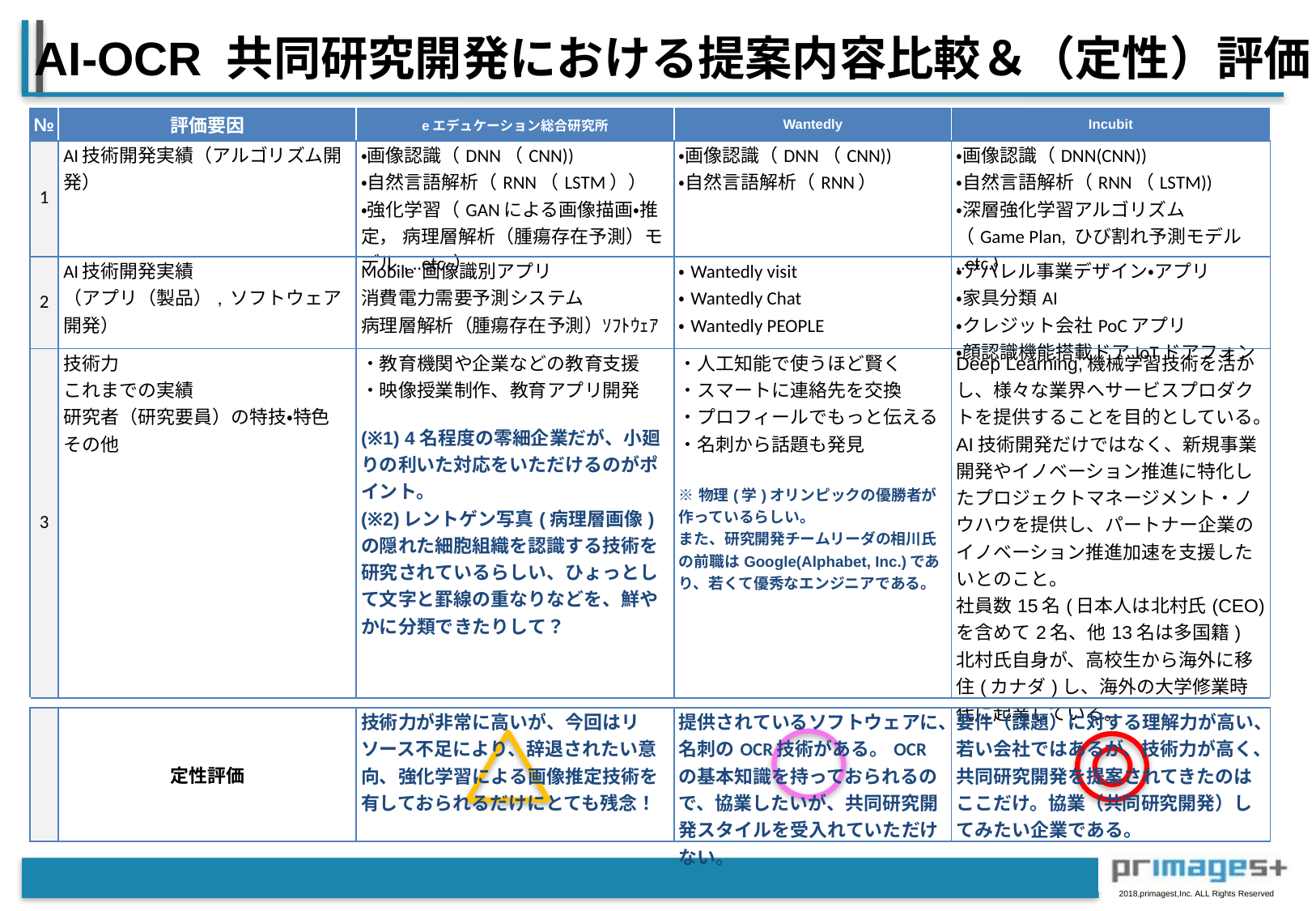

AI-OCR 共同研究開発における提案内容比較＆（定性）評価
| № | 評価要因 | eエデュケーション総合研究所 | Wantedly | Incubit |
| --- | --- | --- | --- | --- |
| 1 | AI技術開発実績（アルゴリズム開発） | ・画像認識（DNN（CNN)) ・自然言語解析（RNN（LSTM）） ・強化学習（GANによる画像描画・推定， 病理層解析（腫瘍存在予測）モデル, ..etc.） | ・画像認識（DNN（CNN)) ・自然言語解析（RNN） | ・画像認識（DNN(CNN)) ・自然言語解析（RNN（LSTM)) ・深層強化学習アルゴリズム （Game Plan, ひび割れ予測モデル ..etc.) |
| 2 | AI技術開発実績 （アプリ（製品）, ソフトウェア開発） | Mobile 画像識別アプリ 消費電力需要予測システム 病理層解析（腫瘍存在予測）ｿﾌﾄｳｪｱ | ・Wantedly visit ・Wantedly Chat ・Wantedly PEOPLE | ・アパレル事業デザイン・アプリ ・家具分類AI ・クレジット会社PoCアプリ ・顔認識機能搭載ドアIoTドアフォン |
| 3 | 技術力 これまでの実績 研究者（研究要員）の特技・特色 その他 | ・教育機関や企業などの教育支援 ・映像授業制作、教育アプリ開発 (※1) 4名程度の零細企業だが、小廻りの利いた対応をいただけるのがポイント。 (※2)レントゲン写真(病理層画像)の隠れた細胞組織を認識する技術を研究されているらしい、ひょっとして文字と罫線の重なりなどを、鮮やかに分類できたりして？ | ・人工知能で使うほど賢く ・スマートに連絡先を交換 ・プロフィールでもっと伝える ・名刺から話題も発見 　 ※物理(学)オリンピックの優勝者が作っているらしい。 また、研究開発チームリーダの相川氏の前職はGoogle(Alphabet, Inc.)であり、若くて優秀なエンジニアである。 | Deep Learning,機械学習技術を活かし、様々な業界へサービスプロダクトを提供することを目的としている。AI技術開発だけではなく、新規事業開発やイノベーション推進に特化したプロジェクトマネージメント・ノウハウを提供し、パートナー企業のイノベーション推進加速を支援したいとのこと。 社員数15名(日本人は北村氏(CEO)を含めて2名、他13名は多国籍) 北村氏自身が、高校生から海外に移住(カナダ)し、海外の大学修業時代に起業している。 |
|  |  |  |  |  |
|  | 定性評価 | 技術力が非常に高いが、今回はリソース不足により、辞退されたい意向、強化学習による画像推定技術を有しておられるだけにとても残念！ | 提供されているソフトウェアに、名刺のOCR技術がある。OCRの基本知識を持っておられるので、協業したいが、共同研究開発スタイルを受入れていただけない。 | 要件（課題）に対する理解力が高い、若い会社ではあるが、技術力が高く、共同研究開発を提案されてきたのはここだけ。協業（共同研究開発）してみたい企業である。 |